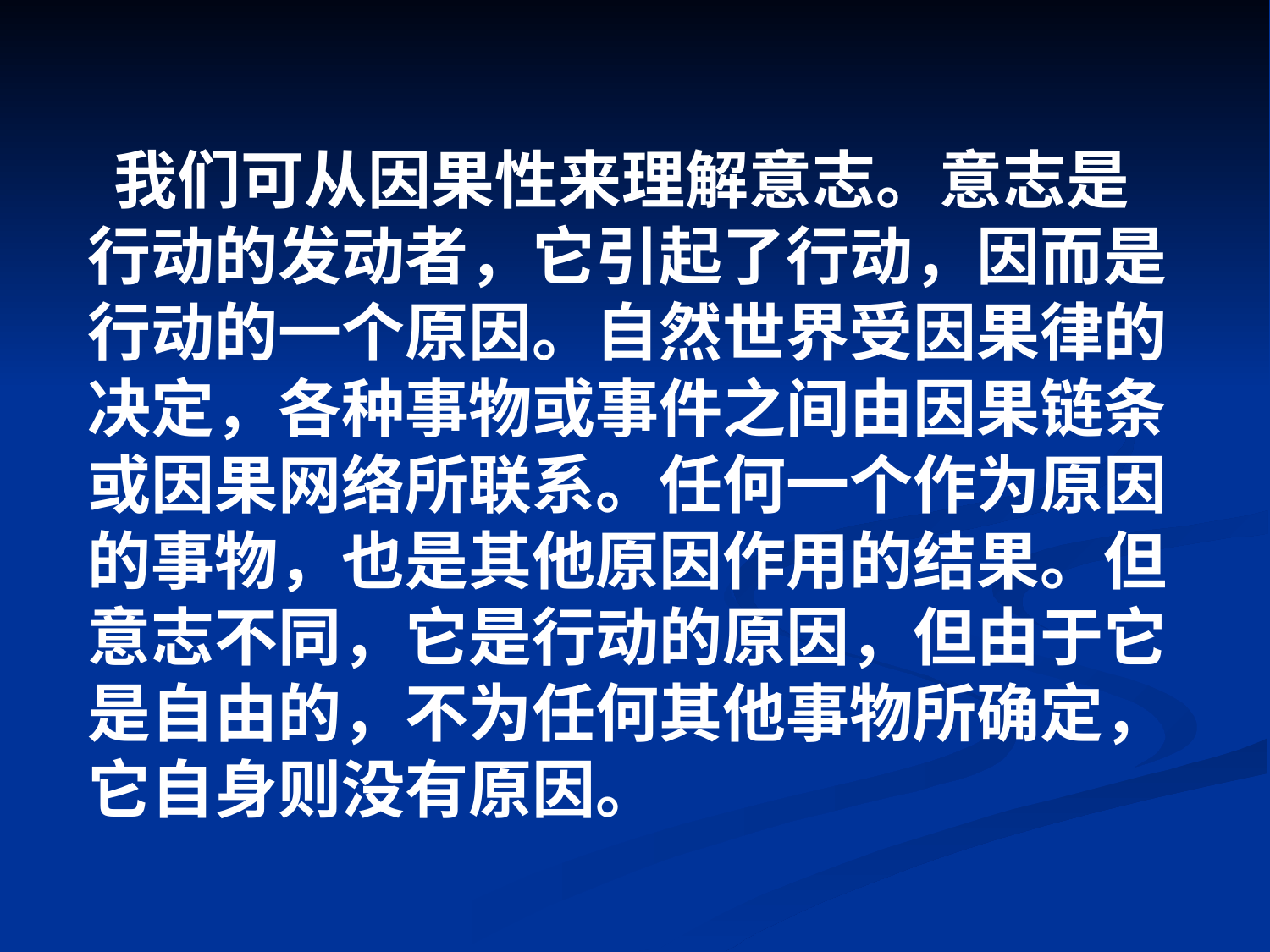

我们可从因果性来理解意志。意志是行动的发动者，它引起了行动，因而是行动的一个原因。自然世界受因果律的决定，各种事物或事件之间由因果链条或因果网络所联系。任何一个作为原因的事物，也是其他原因作用的结果。但意志不同，它是行动的原因，但由于它是自由的，不为任何其他事物所确定，它自身则没有原因。